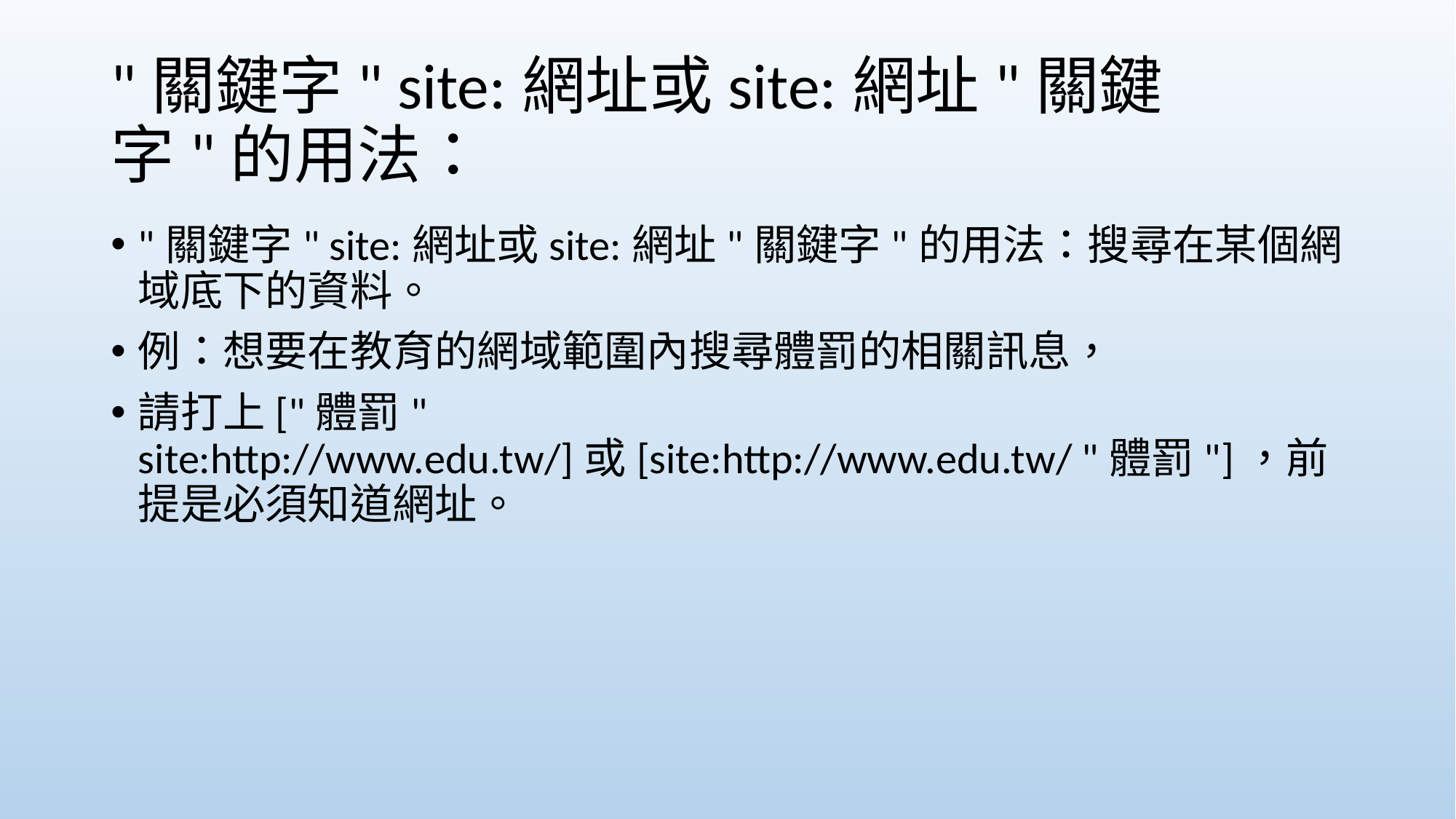

# "關鍵字" site:網址或site:網址"關鍵字"的用法：
"關鍵字" site:網址或site:網址"關鍵字"的用法：搜尋在某個網域底下的資料。
例：想要在教育的網域範圍內搜尋體罰的相關訊息，
請打上["體罰" site:http://www.edu.tw/]或[site:http://www.edu.tw/ "體罰"]，前提是必須知道網址。